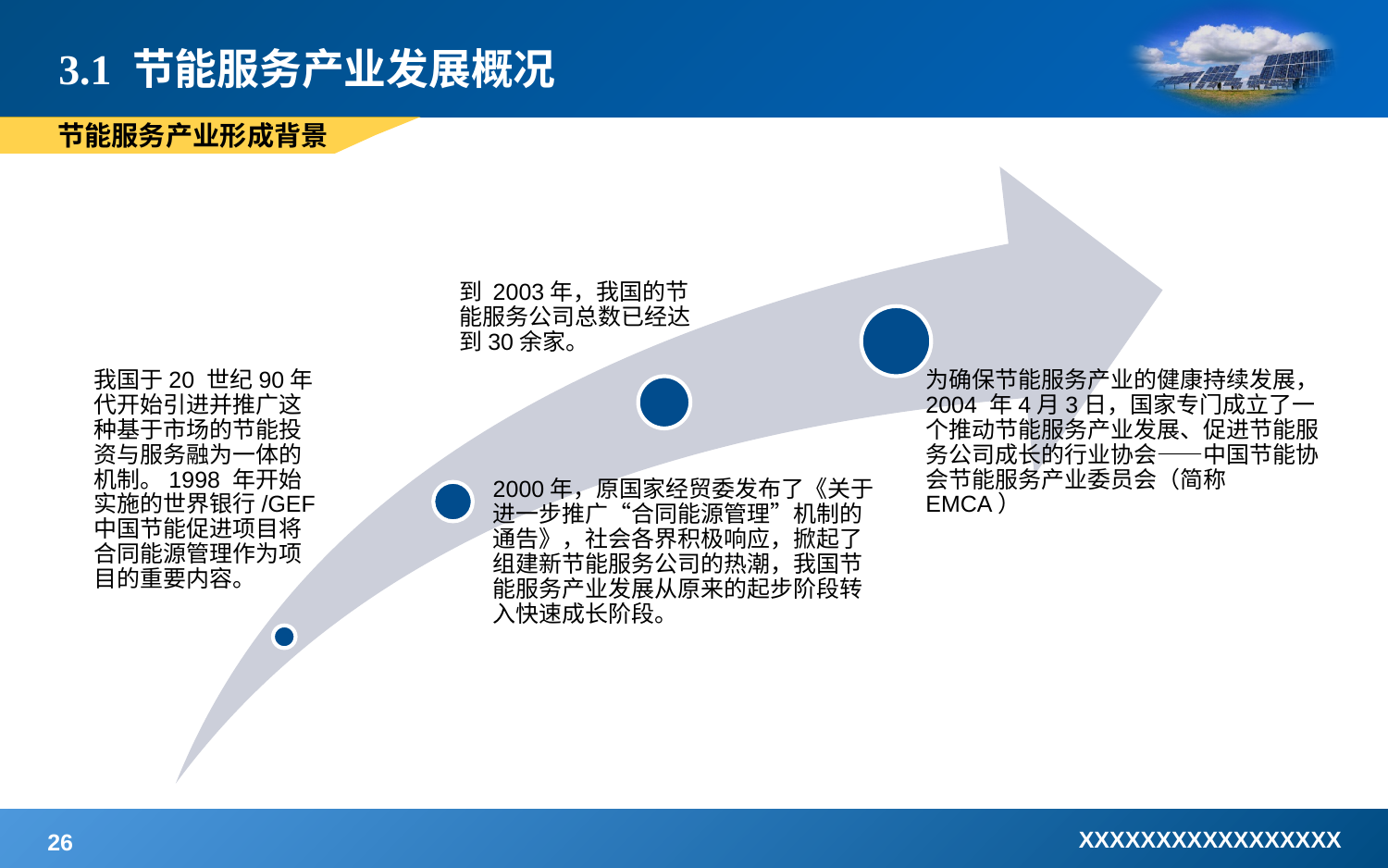

# 3.1 节能服务产业发展概况
      节能服务产业形成背景
我国于20 世纪90年代开始引进并推广这种基于市场的节能投资与服务融为一体的机制。1998 年开始实施的世界银行/GEF中国节能促进项目将合同能源管理作为项目的重要内容。
2000年，原国家经贸委发布了《关于进一步推广“合同能源管理”机制的通告》，社会各界积极响应，掀起了组建新节能服务公司的热潮，我国节能服务产业发展从原来的起步阶段转入快速成长阶段。
到 2003年，我国的节能服务公司总数已经达到30余家。
为确保节能服务产业的健康持续发展，2004 年4月3日，国家专门成立了一个推动节能服务产业发展、促进节能服务公司成长的行业协会——中国节能协会节能服务产业委员会（简称 EMCA）